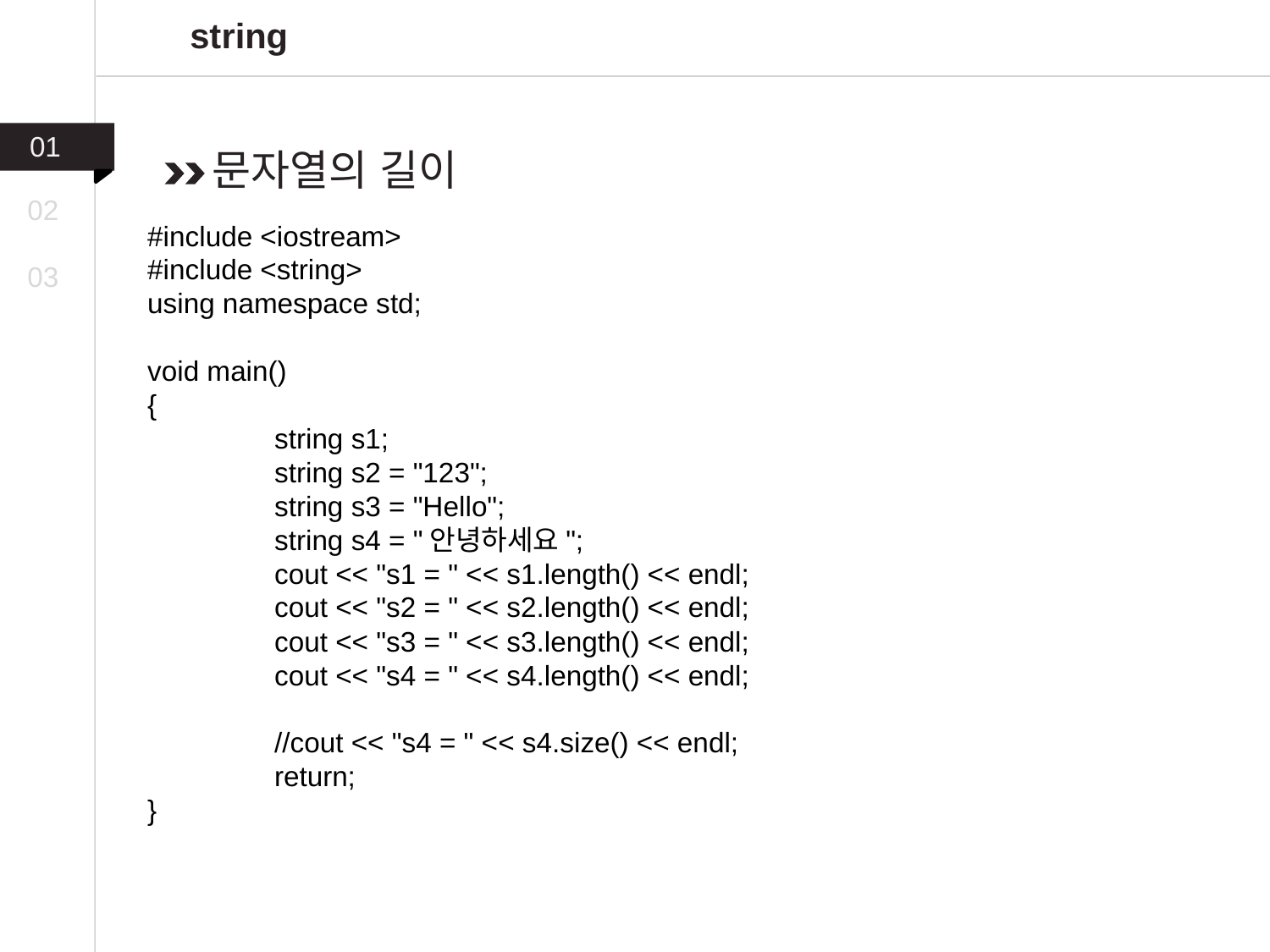

string
01

문자열의 길이

02
#include <iostream>
#include <string>
using namespace std;

void main()
{
	string s1;
	string s2 = "123";
	string s3 = "Hello";
	string s4 = "안녕하세요";
	cout << "s1 = " << s1.length() << endl;
	cout << "s2 = " << s2.length() << endl;
	cout << "s3 = " << s3.length() << endl;
	cout << "s4 = " << s4.length() << endl;

	//cout << "s4 = " << s4.size() << endl;
	return;
}
03